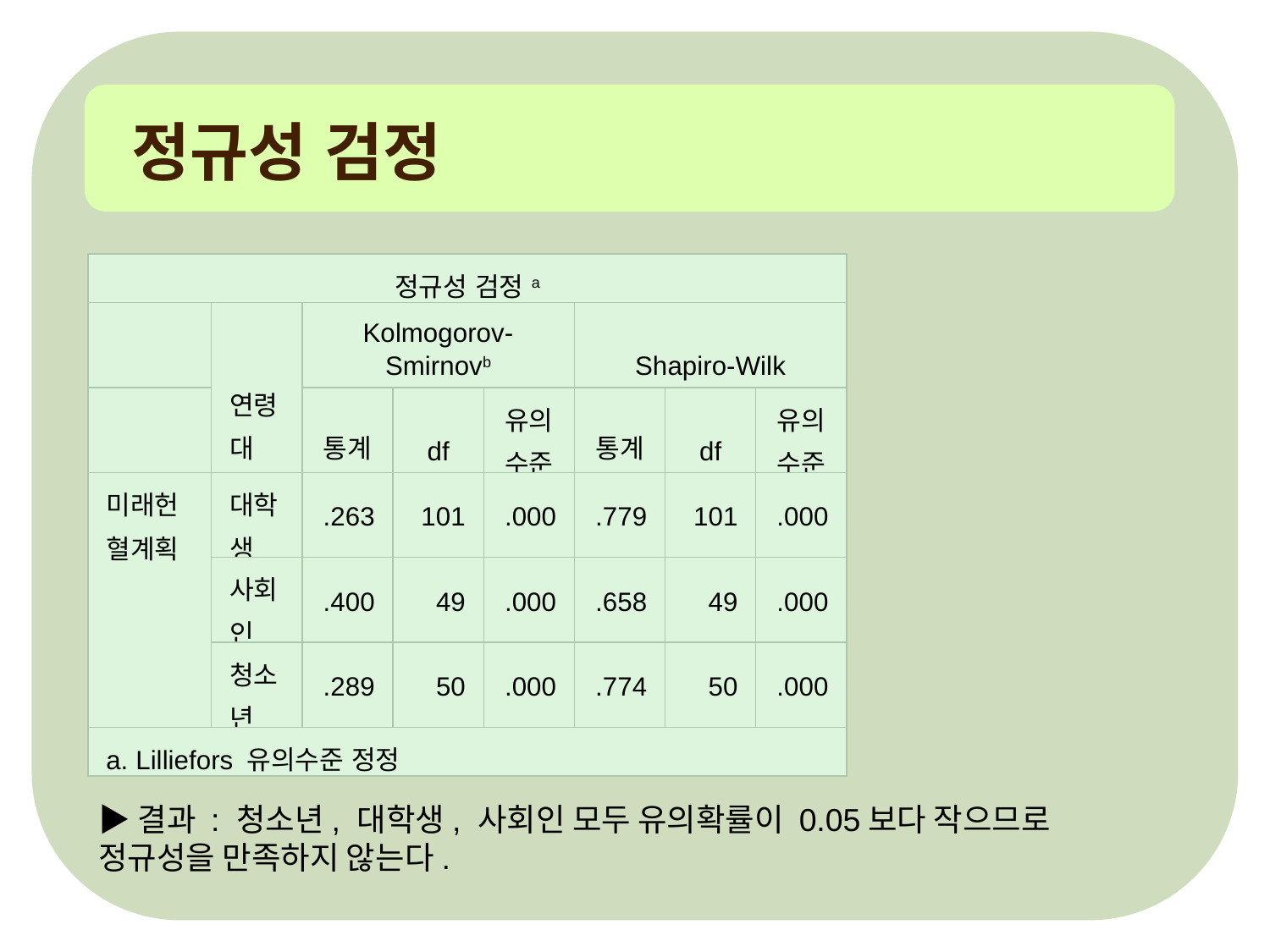

정규성 검정
| 정규성 검정a |  |  |  |  |  |  |  |
| --- | --- | --- | --- | --- | --- | --- | --- |
|  | 연령대 | Kolmogorov-Smirnovb |  |  | Shapiro-Wilk |  |  |
|  |  | 통계 | df | 유의수준 | 통계 | df | 유의수준 |
| 미래헌혈계획 | 대학생 | .263 | 101 | .000 | .779 | 101 | .000 |
|  | 사회인 | .400 | 49 | .000 | .658 | 49 | .000 |
|  | 청소년 | .289 | 50 | .000 | .774 | 50 | .000 |
| a. Lilliefors 유의수준 정정 |  |  |  |  |  |  |  |

▶결과 : 청소년, 대학생, 사회인 모두 유의확률이 0.05보다 작으므로 정규성을 만족하지 않는다.